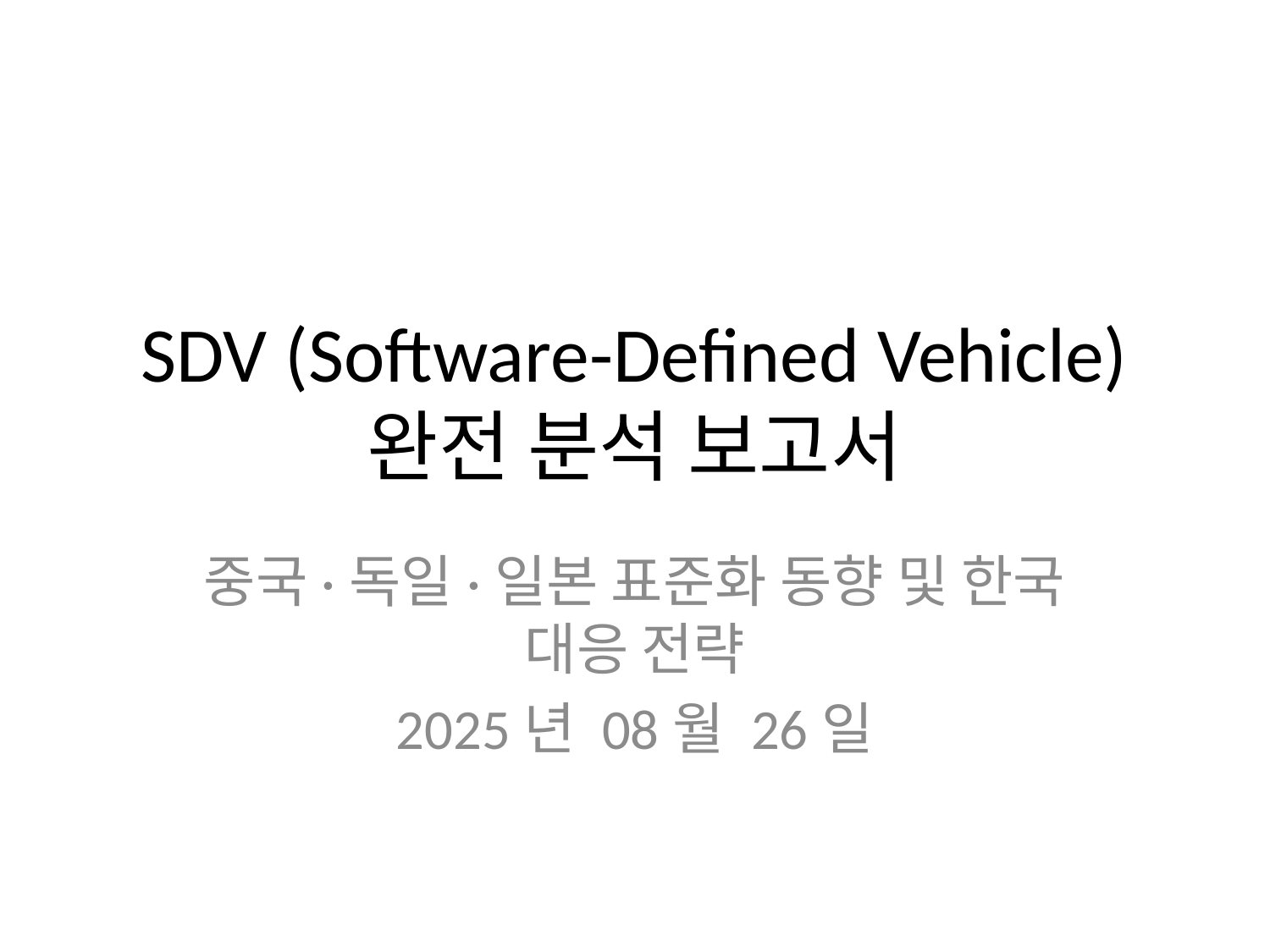

# SDV (Software-Defined Vehicle)
완전 분석 보고서
중국·독일·일본 표준화 동향 및 한국 대응 전략
2025년 08월 26일